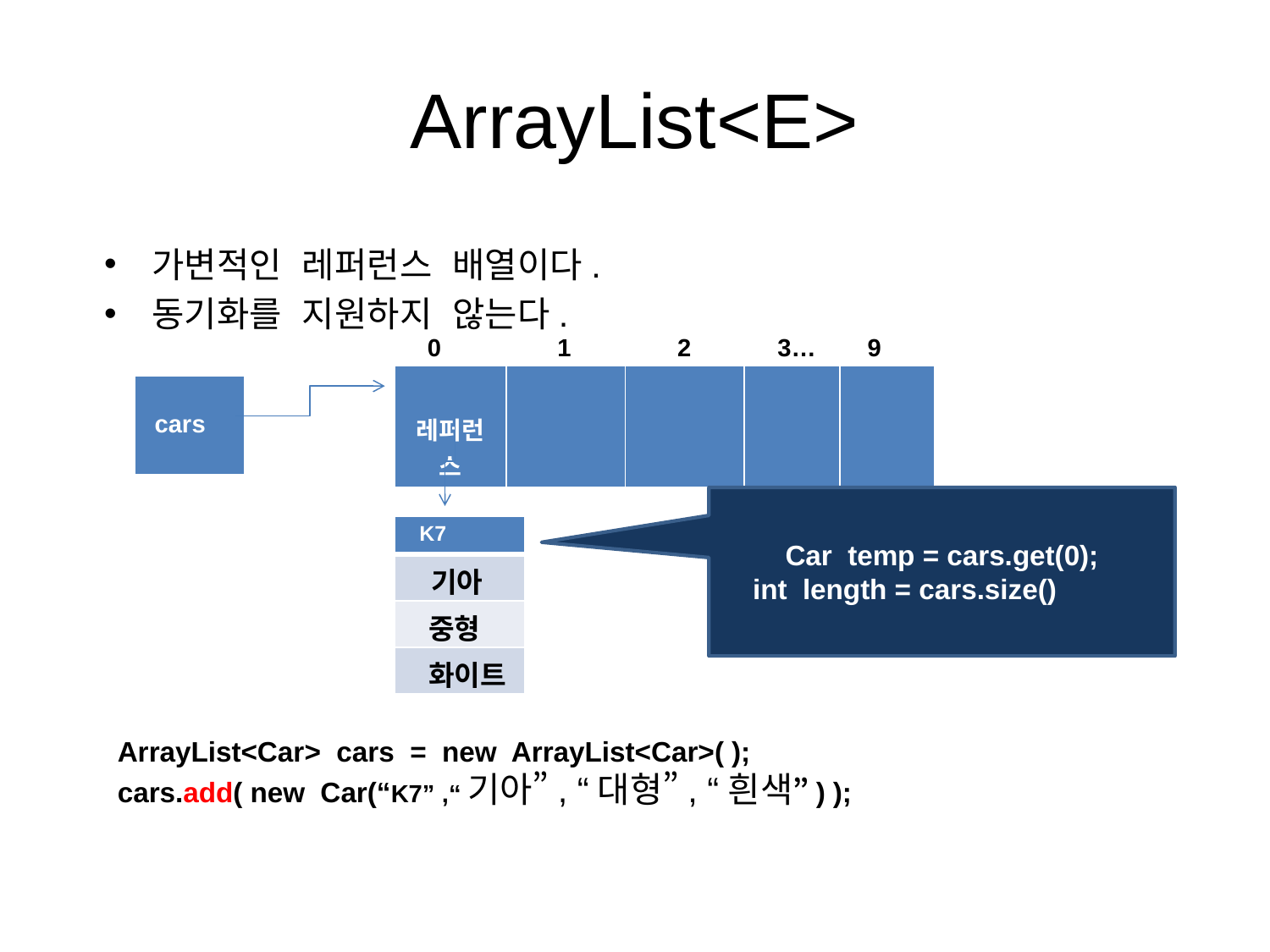

# ArrayList<E>
가변적인  레퍼런스  배열이다.
동기화를  지원하지  않는다.

0
1
2
3…
9
| 레퍼런스 |  |  |  |  |
| --- | --- | --- | --- | --- |
| cars |
| --- |
Car  temp = cars.get(0);
    int  length = cars.size()
| K7 |
| --- |
| 기아 |
| 중형 |
| 화이트 |
ArrayList<Car>  cars  =  new  ArrayList<Car>( );
cars.add( new  Car(“K7” ,“기아”, “대형”, “흰색”) );